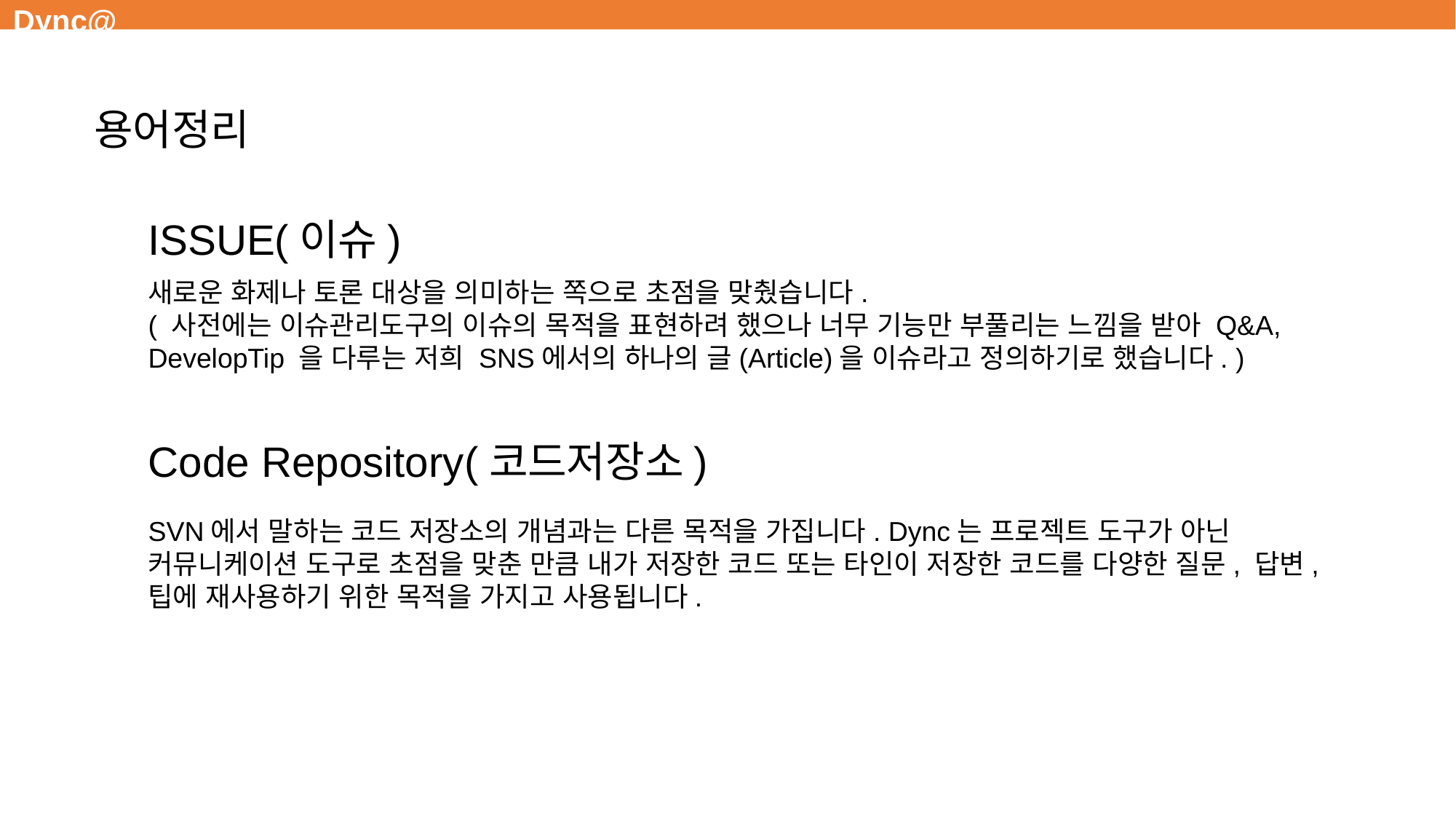

용어정리
ISSUE(이슈)
새로운 화제나 토론 대상을 의미하는 쪽으로 초점을 맞췄습니다.
( 사전에는 이슈관리도구의 이슈의 목적을 표현하려 했으나 너무 기능만 부풀리는 느낌을 받아 Q&A, DevelopTip 을 다루는 저희 SNS에서의 하나의 글(Article)을 이슈라고 정의하기로 했습니다. )
Code Repository(코드저장소)
SVN에서 말하는 코드 저장소의 개념과는 다른 목적을 가집니다. Dync는 프로젝트 도구가 아닌 커뮤니케이션 도구로 초점을 맞춘 만큼 내가 저장한 코드 또는 타인이 저장한 코드를 다양한 질문, 답변, 팁에 재사용하기 위한 목적을 가지고 사용됩니다.